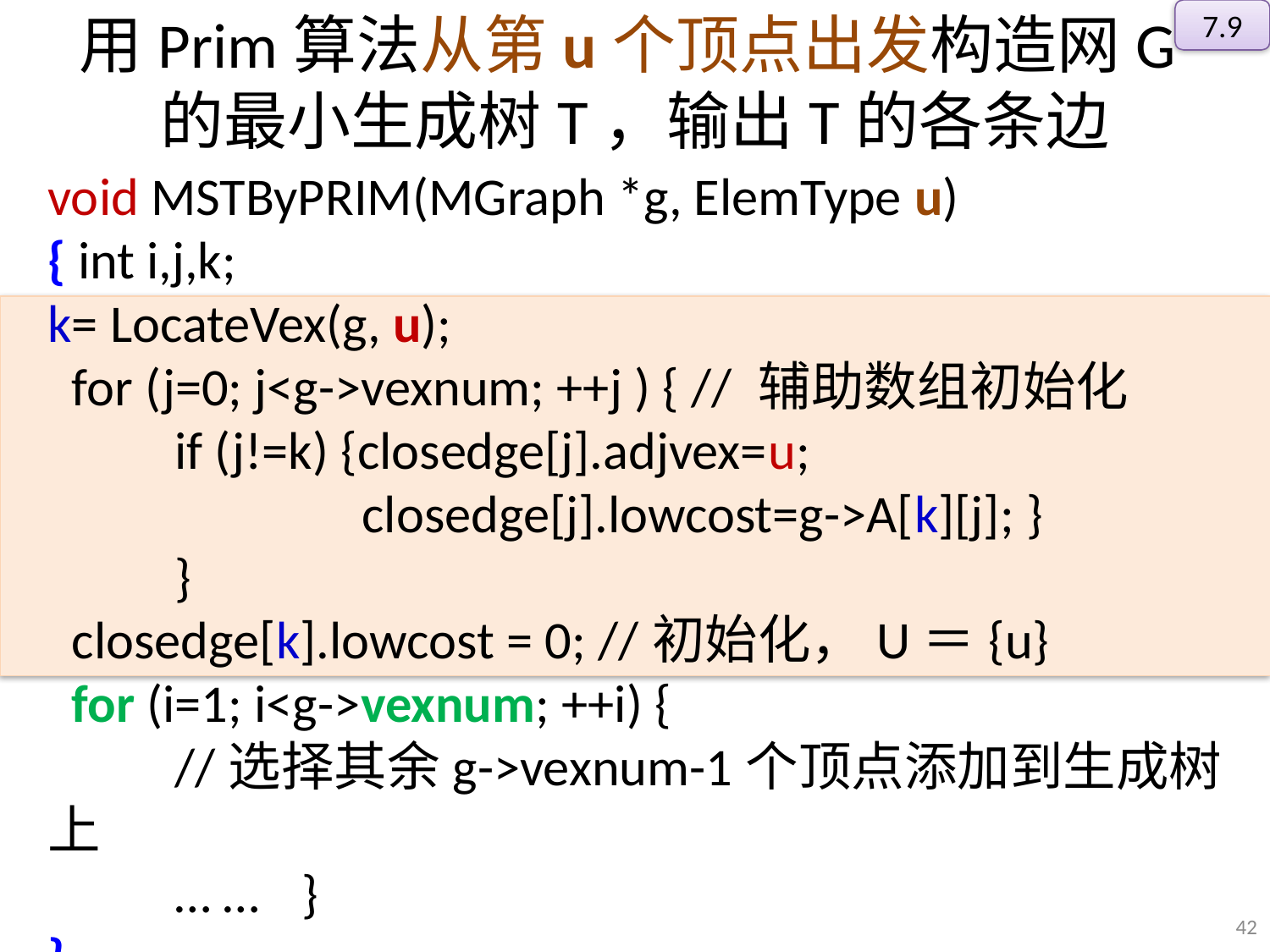

7.9
# 用Prim算法从第u个顶点出发构造网G的最小生成树T，输出T的各条边
void MSTByPRIM(MGraph *g, ElemType u)
{ int i,j,k;
k= LocateVex(g, u);
  for (j=0; j<g->vexnum; ++j ) { // 辅助数组初始化
	if (j!=k) {closedge[j].adjvex=u;
		     closedge[j].lowcost=g->A[k][j]; }
  	}
  closedge[k].lowcost = 0; //初始化，U＝{u}
  for (i=1; i<g->vexnum; ++i) {
	//选择其余g->vexnum-1个顶点添加到生成树上
	… …   	}
}

42